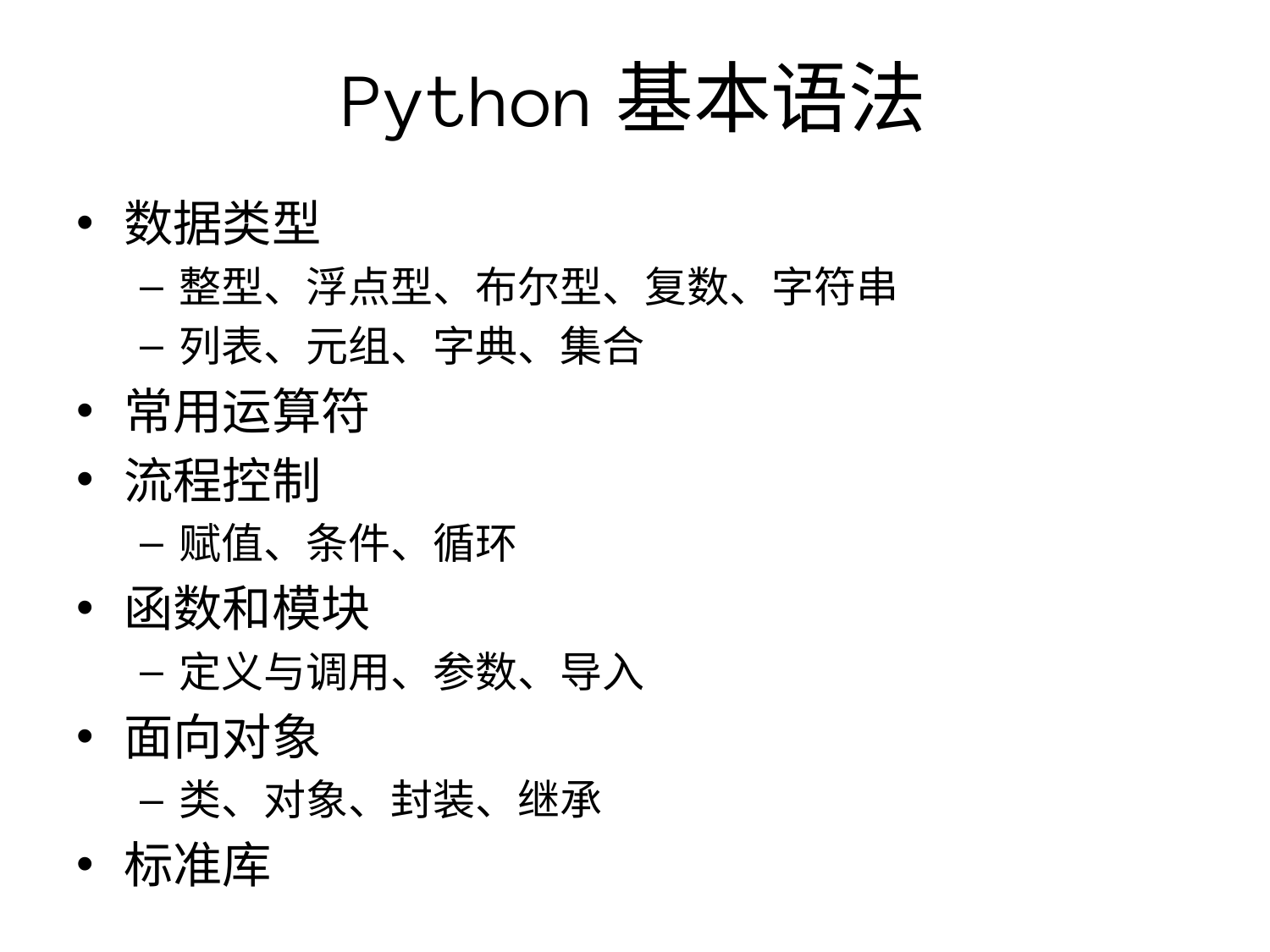

# Python基本语法
数据类型
整型、浮点型、布尔型、复数、字符串
列表、元组、字典、集合
常用运算符
流程控制
赋值、条件、循环
函数和模块
定义与调用、参数、导入
面向对象
类、对象、封装、继承
标准库